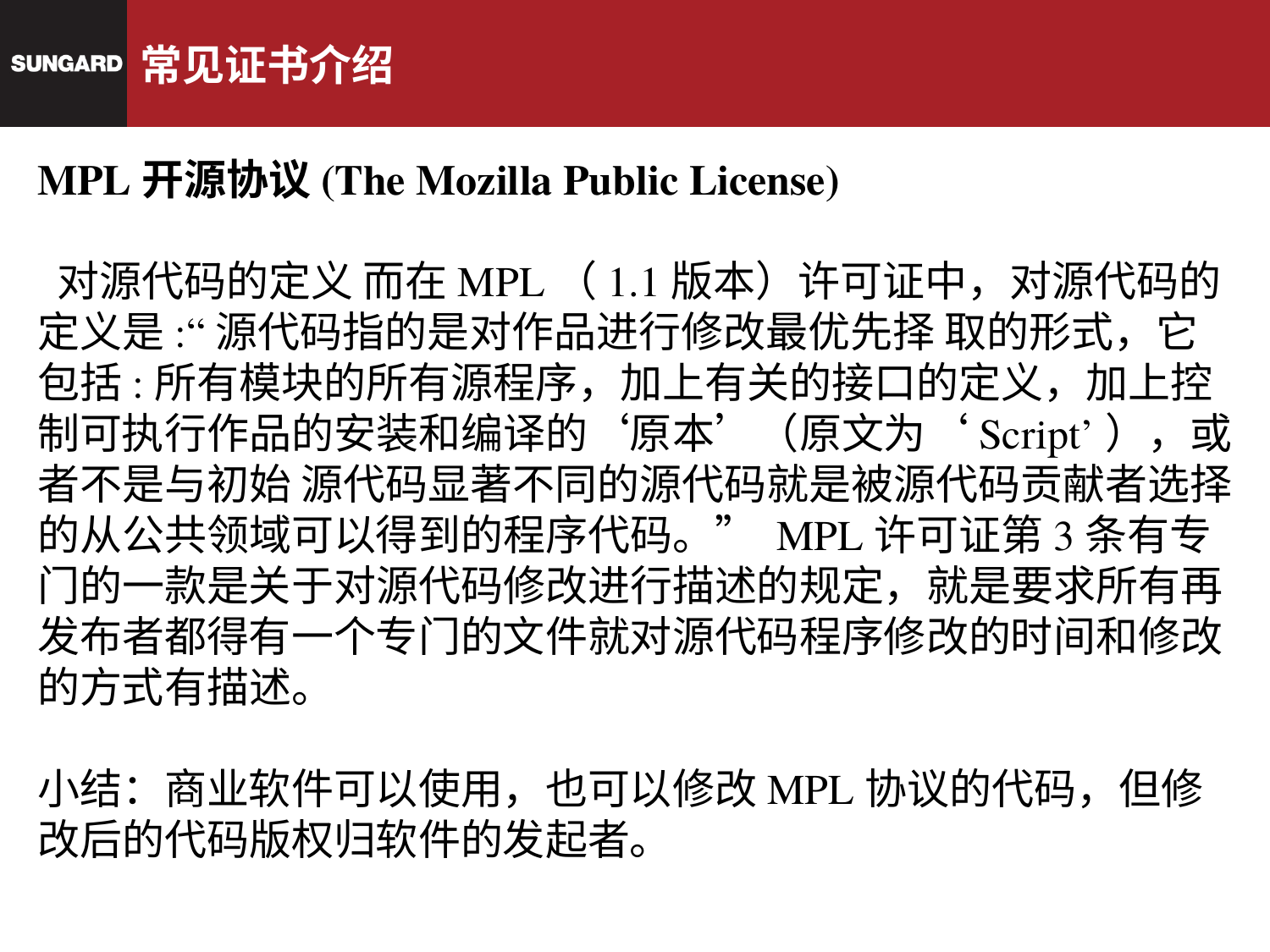

# 常见证书介绍
MPL开源协议(The Mozilla Public License)

 对源代码的定义 而在MPL（1.1版本）许可证中，对源代码的定义是:“源代码指的是对作品进行修改最优先择 取的形式，它包括:所有模块的所有源程序，加上有关的接口的定义，加上控制可执行作品的安装和编译的‘原本’（原文为‘Script’），或者不是与初始 源代码显著不同的源代码就是被源代码贡献者选择的从公共领域可以得到的程序代码。” MPL许可证第3条有专门的一款是关于对源代码修改进行描述的规定，就是要求所有再发布者都得有一个专门的文件就对源代码程序修改的时间和修改的方式有描述。

小结：商业软件可以使用，也可以修改MPL协议的代码，但修改后的代码版权归软件的发起者。